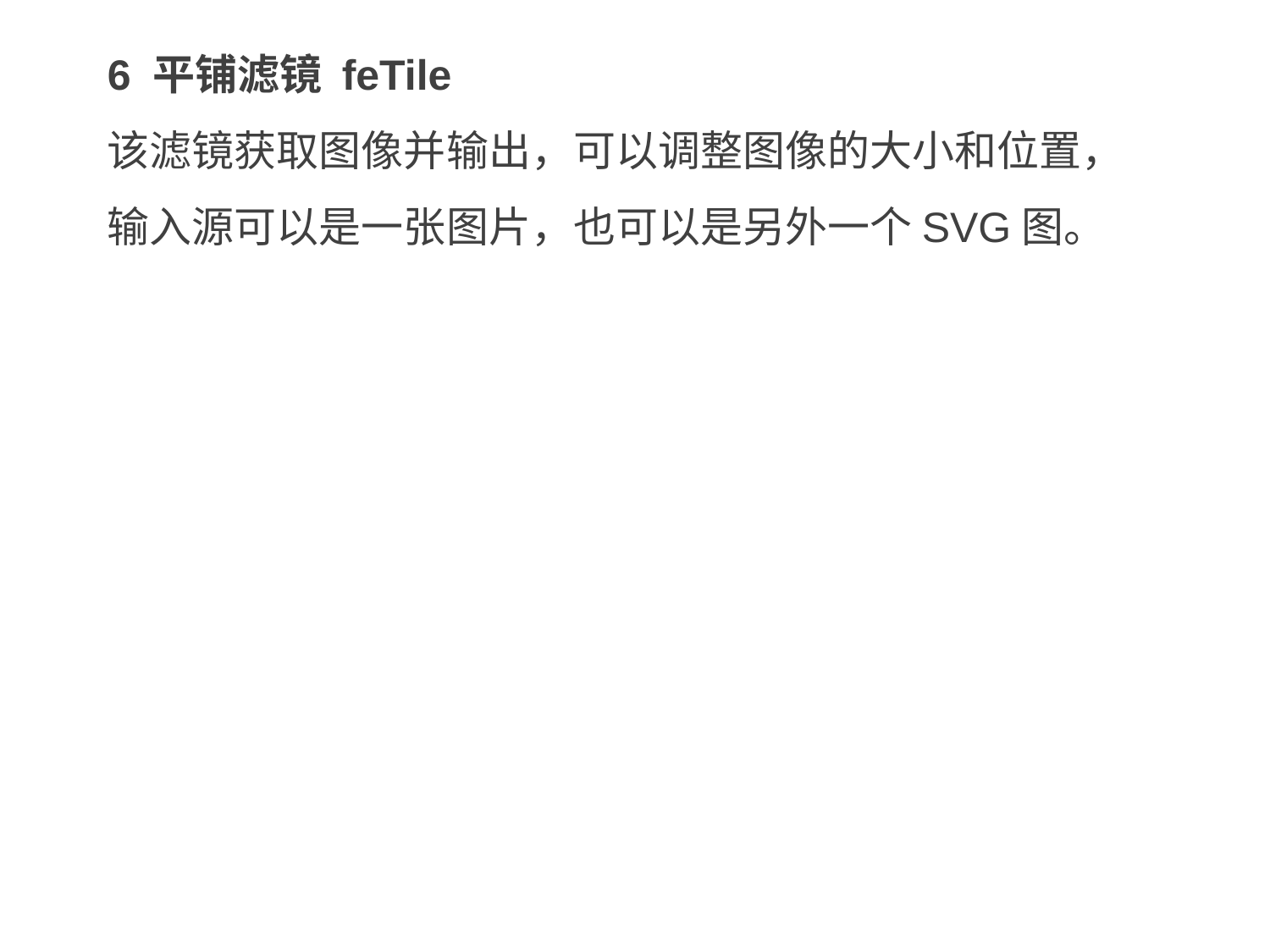

6 平铺滤镜 feTile
该滤镜获取图像并输出，可以调整图像的大小和位置，输入源可以是一张图片，也可以是另外一个SVG图。